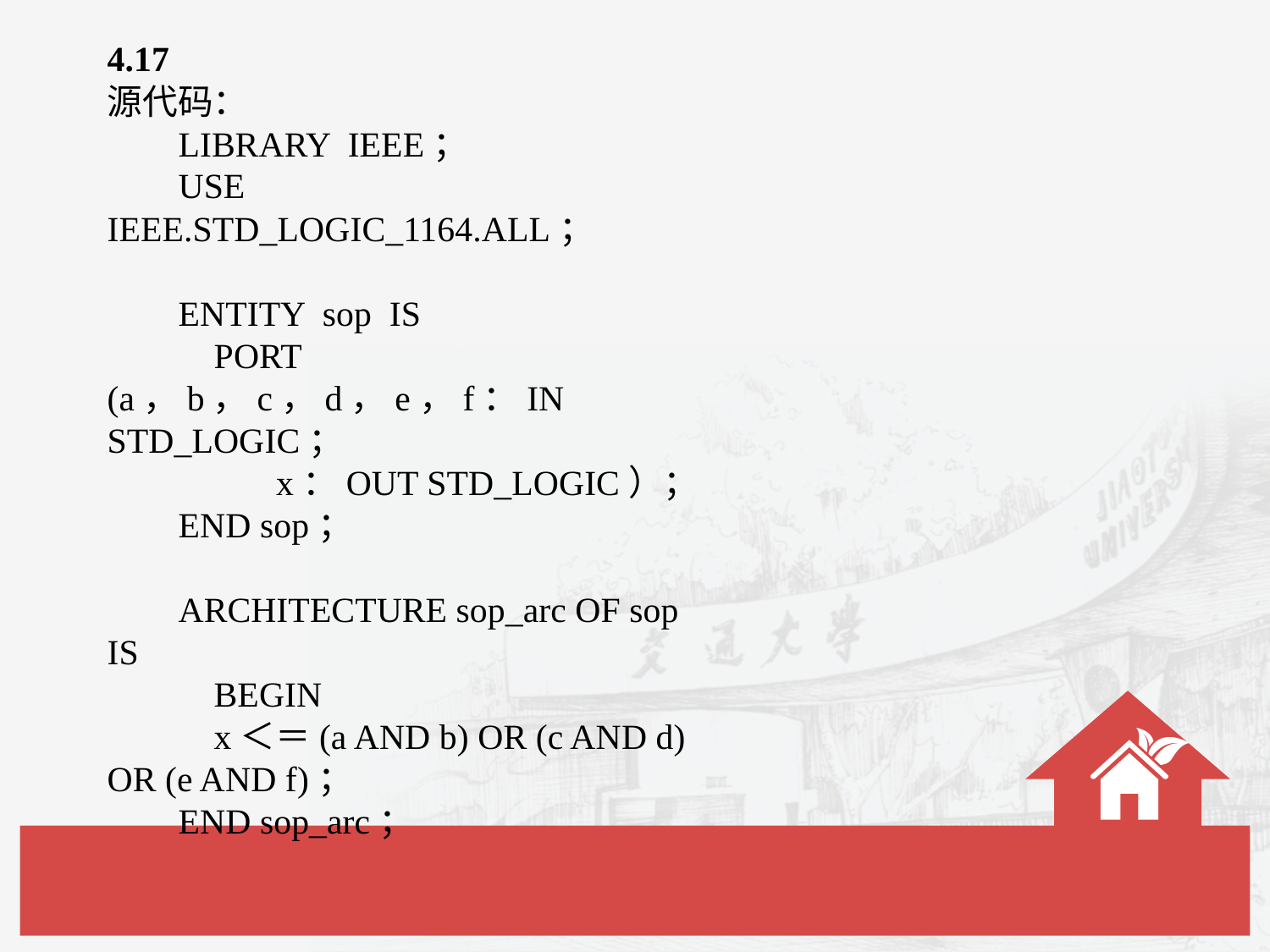

4.17
源代码：
        LIBRARY  IEEE；
        USE  IEEE.STD_LOGIC_1164.ALL；

        ENTITY  sop  IS
            PORT (a，b，c，d，e，f：IN STD_LOGIC；
                   x：OUT STD_LOGIC）；
        END sop；

        ARCHITECTURE sop_arc OF sop IS
            BEGIN
            x＜＝(a AND b) OR (c AND d) OR (e AND f)；
        END sop_arc；